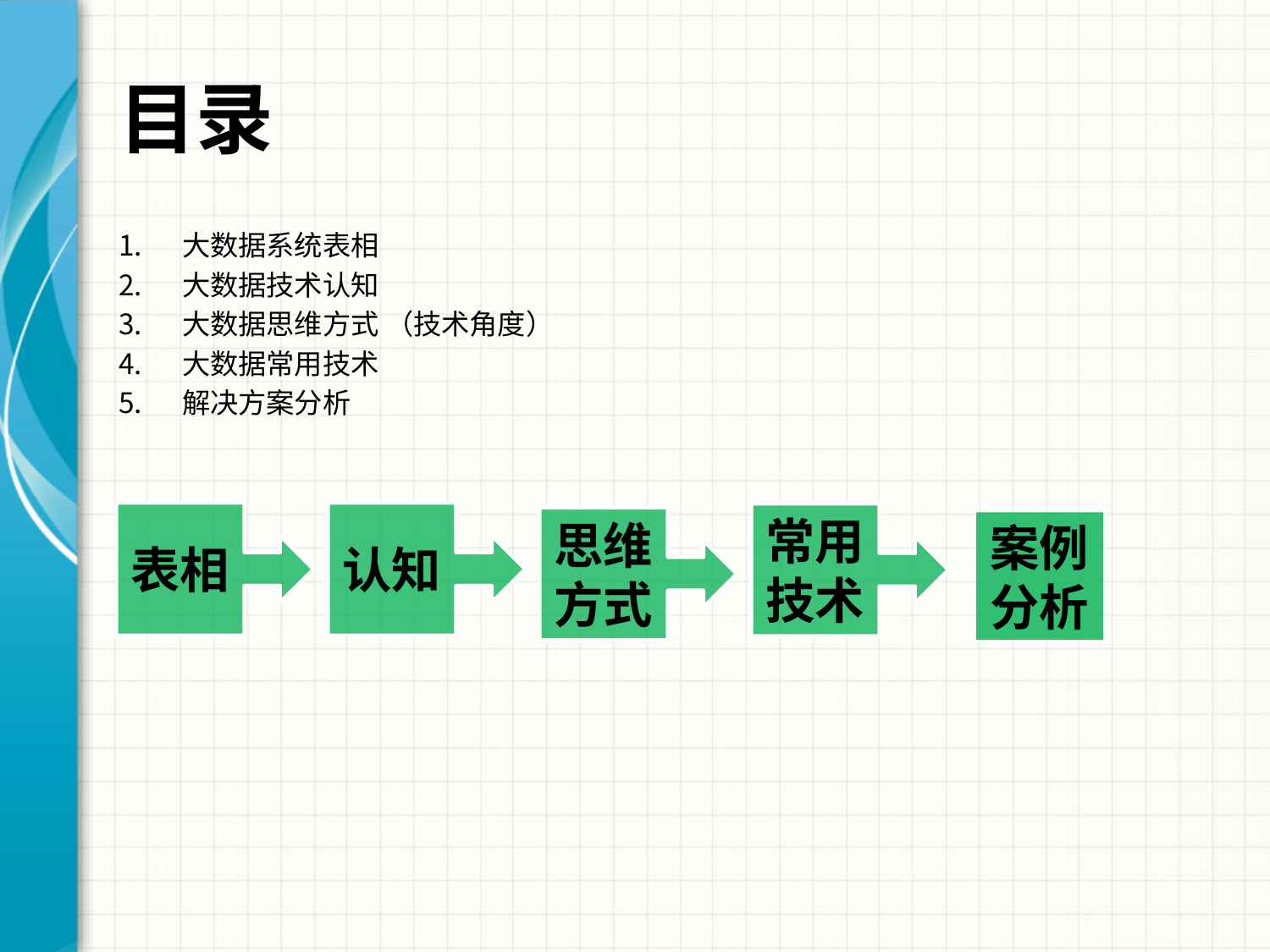

# 目录
大数据系统表相
大数据技术认知
大数据思维方式 （技术角度）
大数据常用技术
解决方案分析
表相
认知
常用技术
思维方式
案例分析